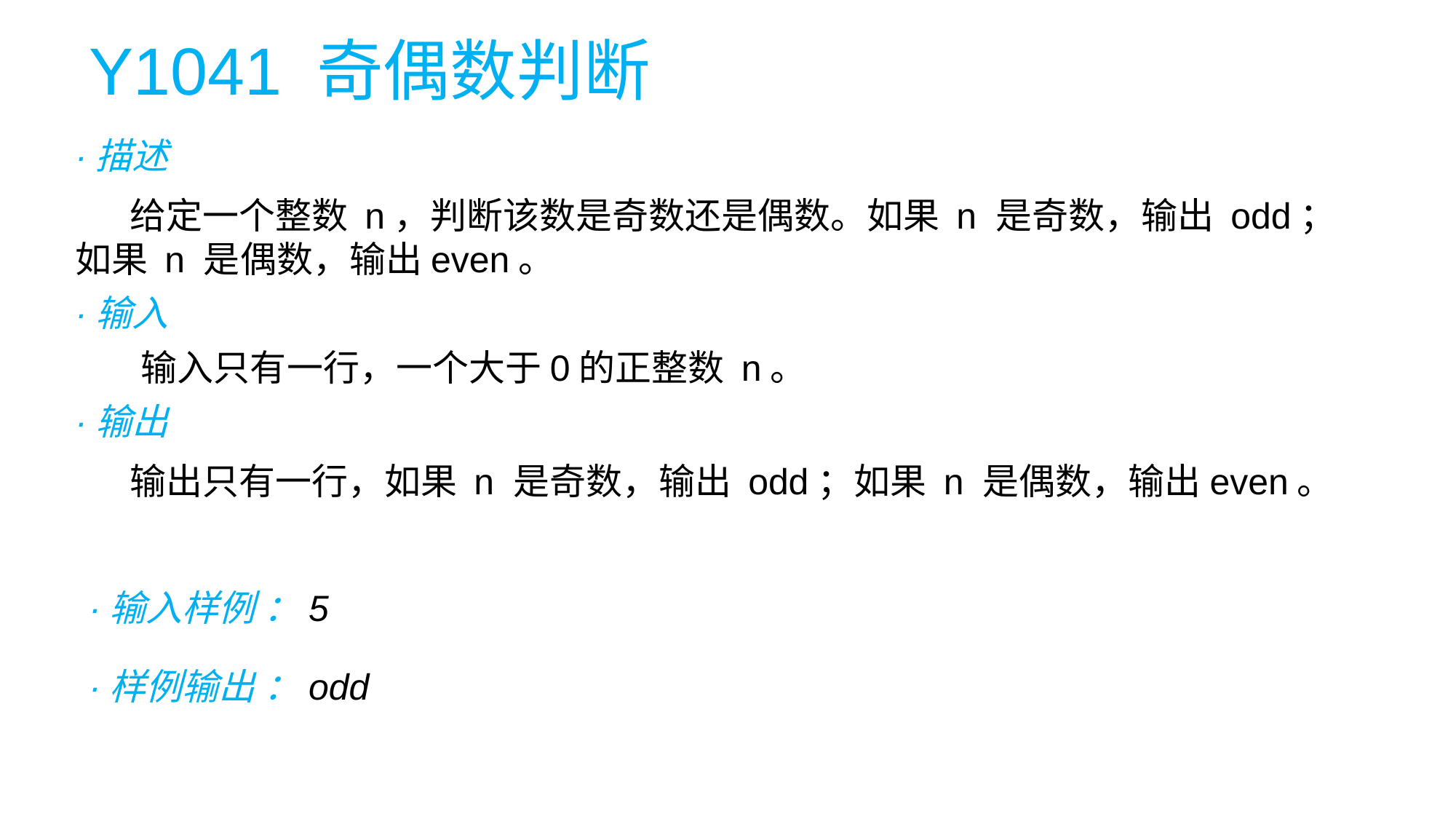

# Y1041 奇偶数判断
·描述
给定一个整数 n，判断该数是奇数还是偶数。如果 n 是奇数，输出 odd；如果 n 是偶数，输出even。
·输入
       输入只有一行，一个大于0的正整数 n。
·输出
输出只有一行，如果 n 是奇数，输出 odd；如果 n 是偶数，输出even。
·输入样例 ：5
·样例输出 ：odd